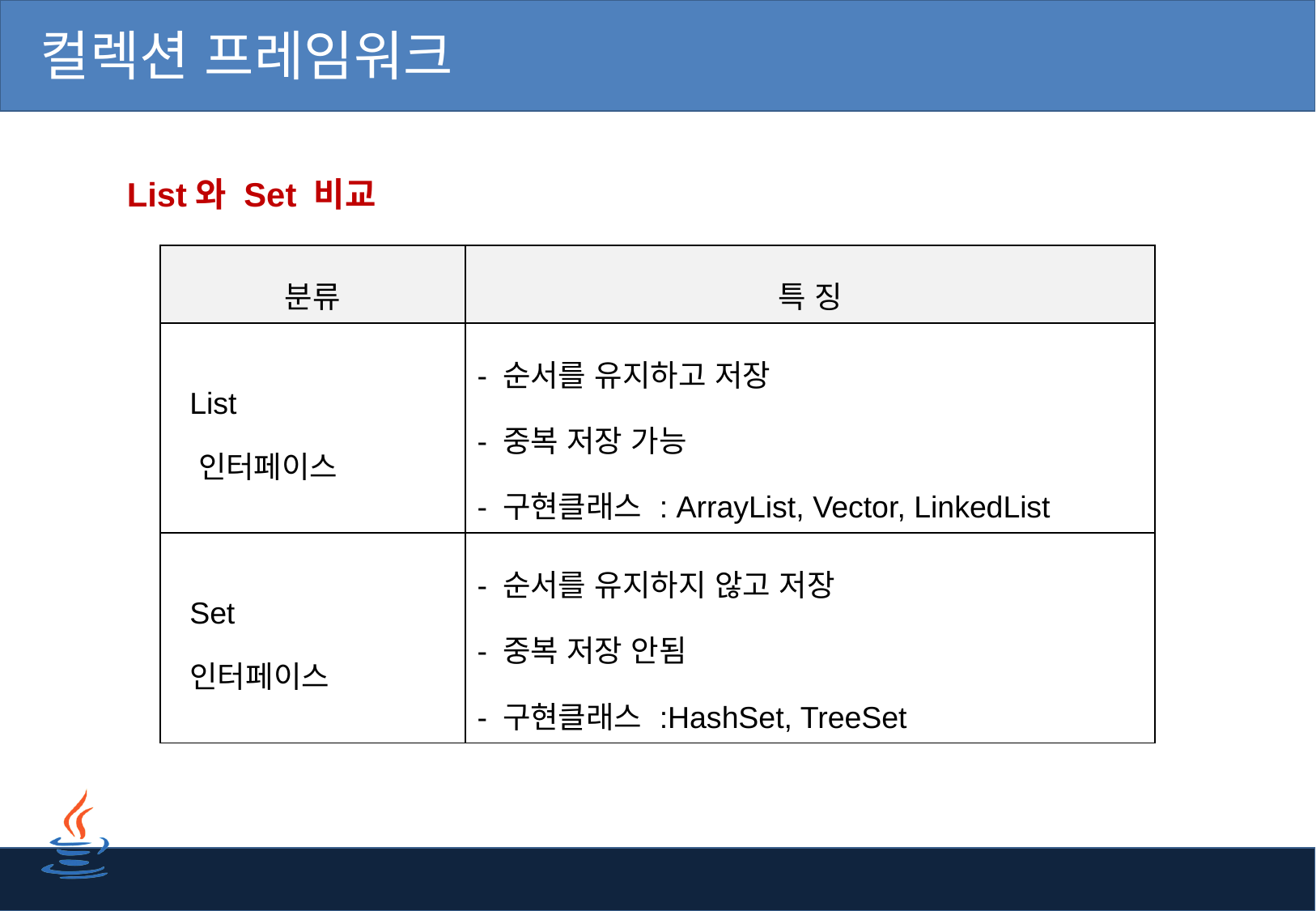

# 컬렉션 프레임워크
  List와 Set 비교

| 분류 | 특 징 |
| --- | --- |
| List 인터페이스 | - 순서를 유지하고 저장 - 중복 저장 가능 - 구현클래스 : ArrayList, Vector, LinkedList |
| Set 인터페이스 | - 순서를 유지하지 않고 저장 - 중복 저장 안됨 - 구현클래스 :HashSet, TreeSet |
16